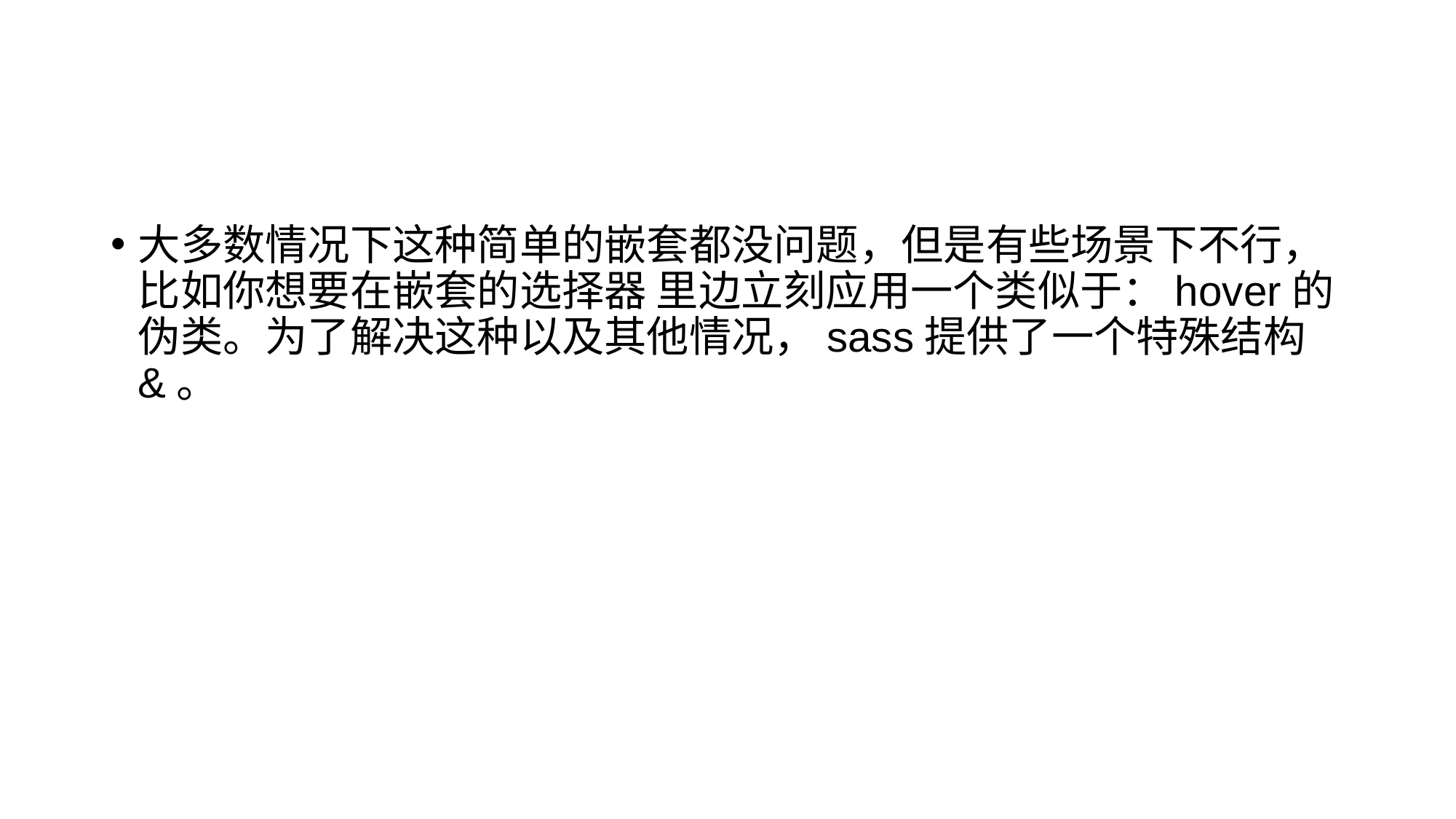

#
大多数情况下这种简单的嵌套都没问题，但是有些场景下不行，比如你想要在嵌套的选择器 里边立刻应用一个类似于：hover的伪类。为了解决这种以及其他情况，sass提供了一个特殊结构&。